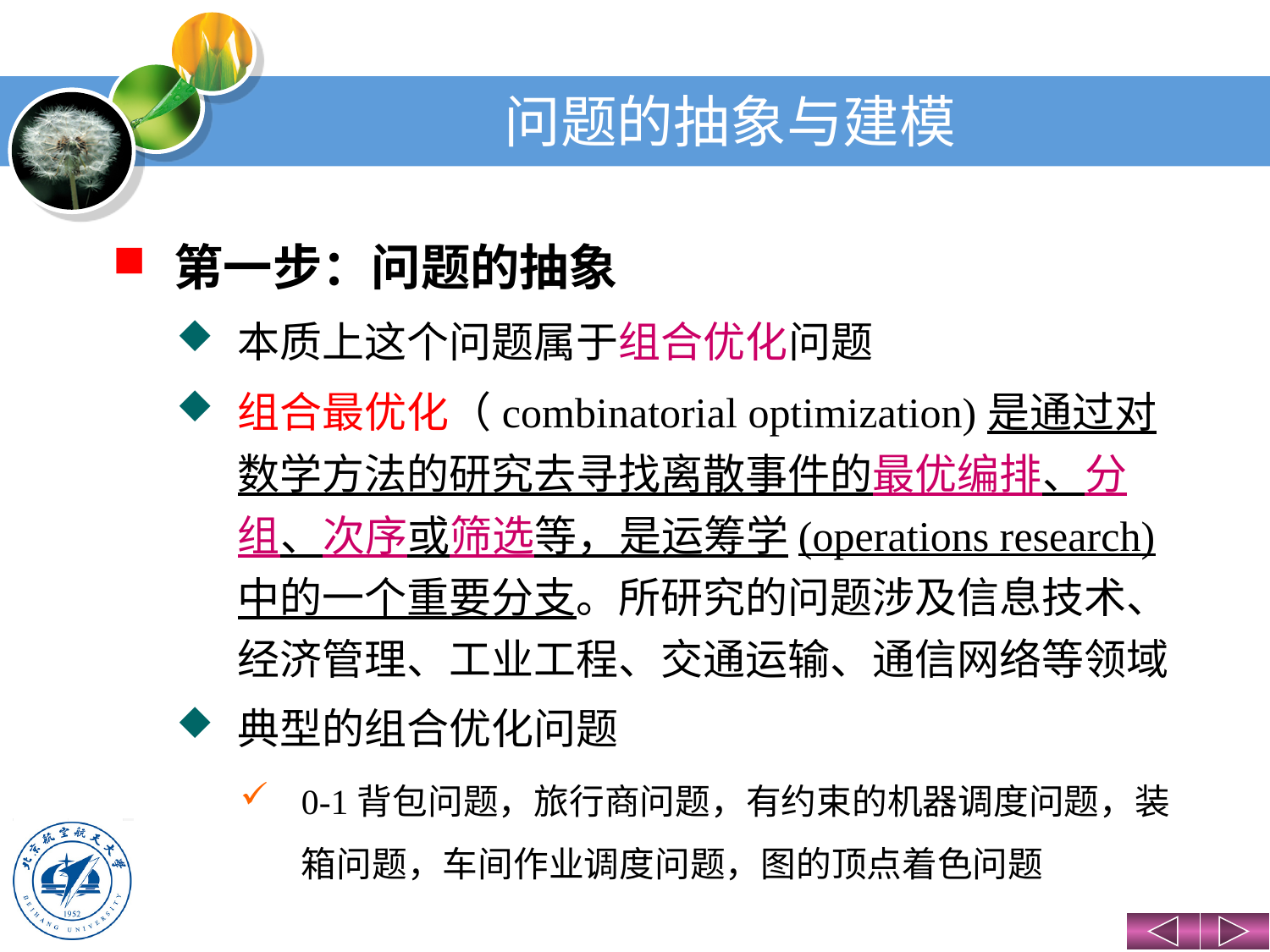

# 问题的抽象与建模

第一步：问题的抽象
本质上这个问题属于组合优化问题
组合最优化（combinatorial optimization)是通过对数学方法的研究去寻找离散事件的最优编排、分组、次序或筛选等，是运筹学(operations research)中的一个重要分支。所研究的问题涉及信息技术、经济管理、工业工程、交通运输、通信网络等领域
典型的组合优化问题
0-1背包问题，旅行商问题，有约束的机器调度问题，装箱问题，车间作业调度问题，图的顶点着色问题
110